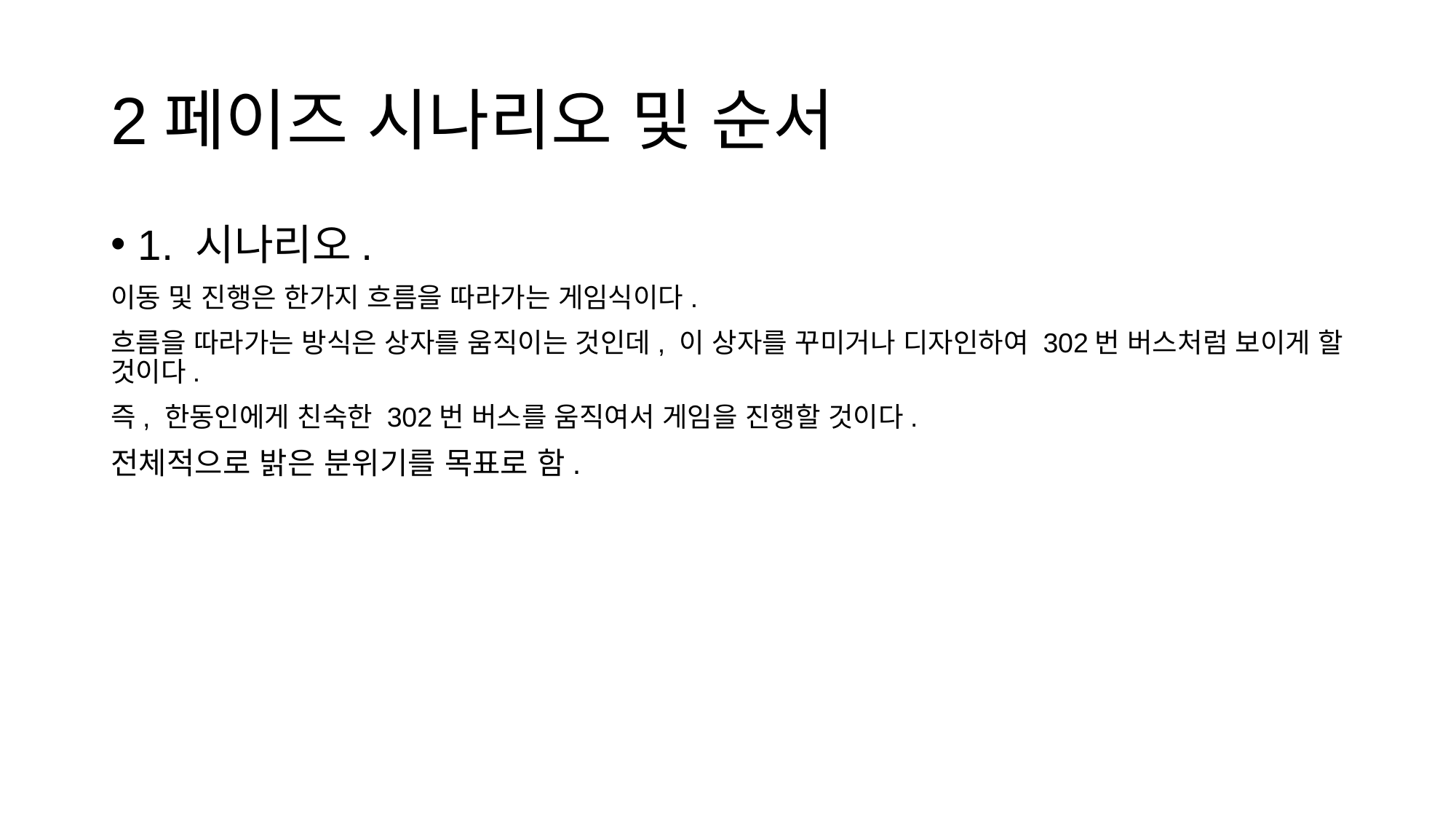

# 2페이즈 시나리오 및 순서
1. 시나리오.
이동 및 진행은 한가지 흐름을 따라가는 게임식이다.
흐름을 따라가는 방식은 상자를 움직이는 것인데, 이 상자를 꾸미거나 디자인하여 302번 버스처럼 보이게 할 것이다.
즉, 한동인에게 친숙한 302번 버스를 움직여서 게임을 진행할 것이다.
전체적으로 밝은 분위기를 목표로 함.